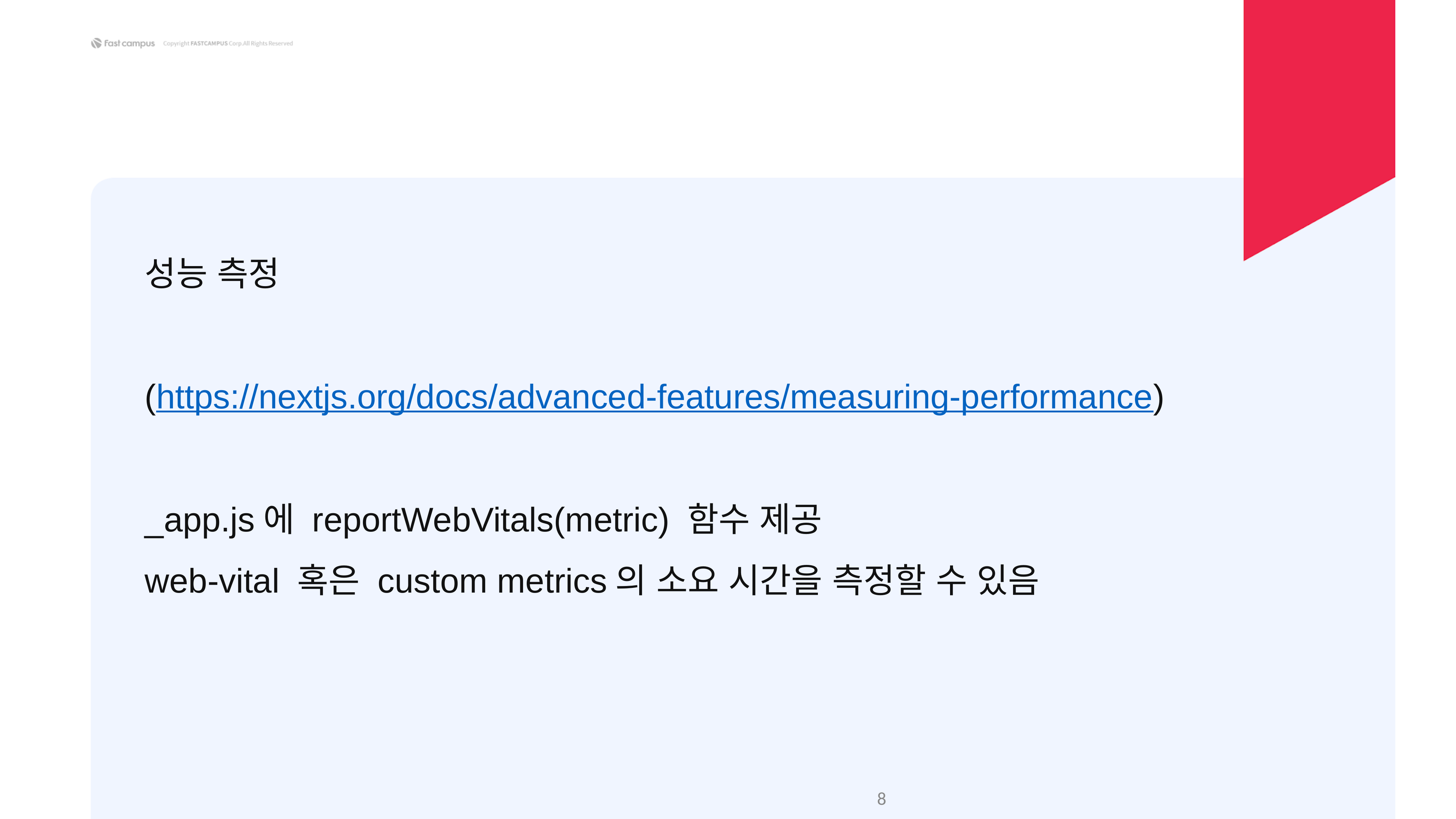

성능 측정

(https://nextjs.org/docs/advanced-features/measuring-performance)

_app.js에 reportWebVitals(metric) 함수 제공
web-vital 혹은 custom metrics의 소요 시간을 측정할 수 있음
8